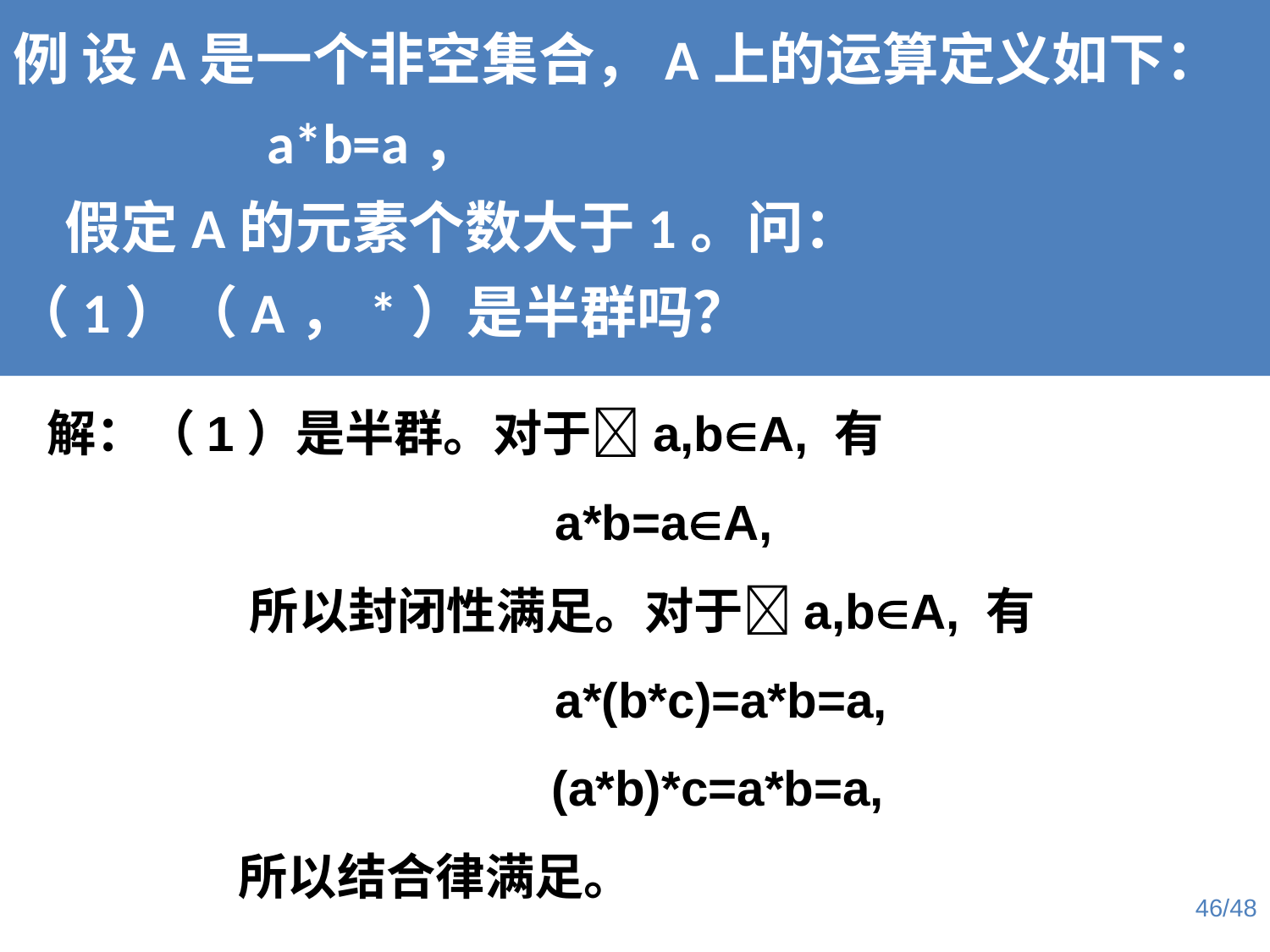

例 设A是一个非空集合，A上的运算定义如下：
                    a*b=a，
   假定A的元素个数大于1。问：
（1）（A，*）是半群吗？
解：（1）是半群。对于∀a,b∈A, 有
				a*b=a∈A,
                 所以封闭性满足。对于∀a,b∈A, 有
				a*(b*c)=a*b=a, 					         (a*b)*c=a*b=a,
                所以结合律满足。
46/48